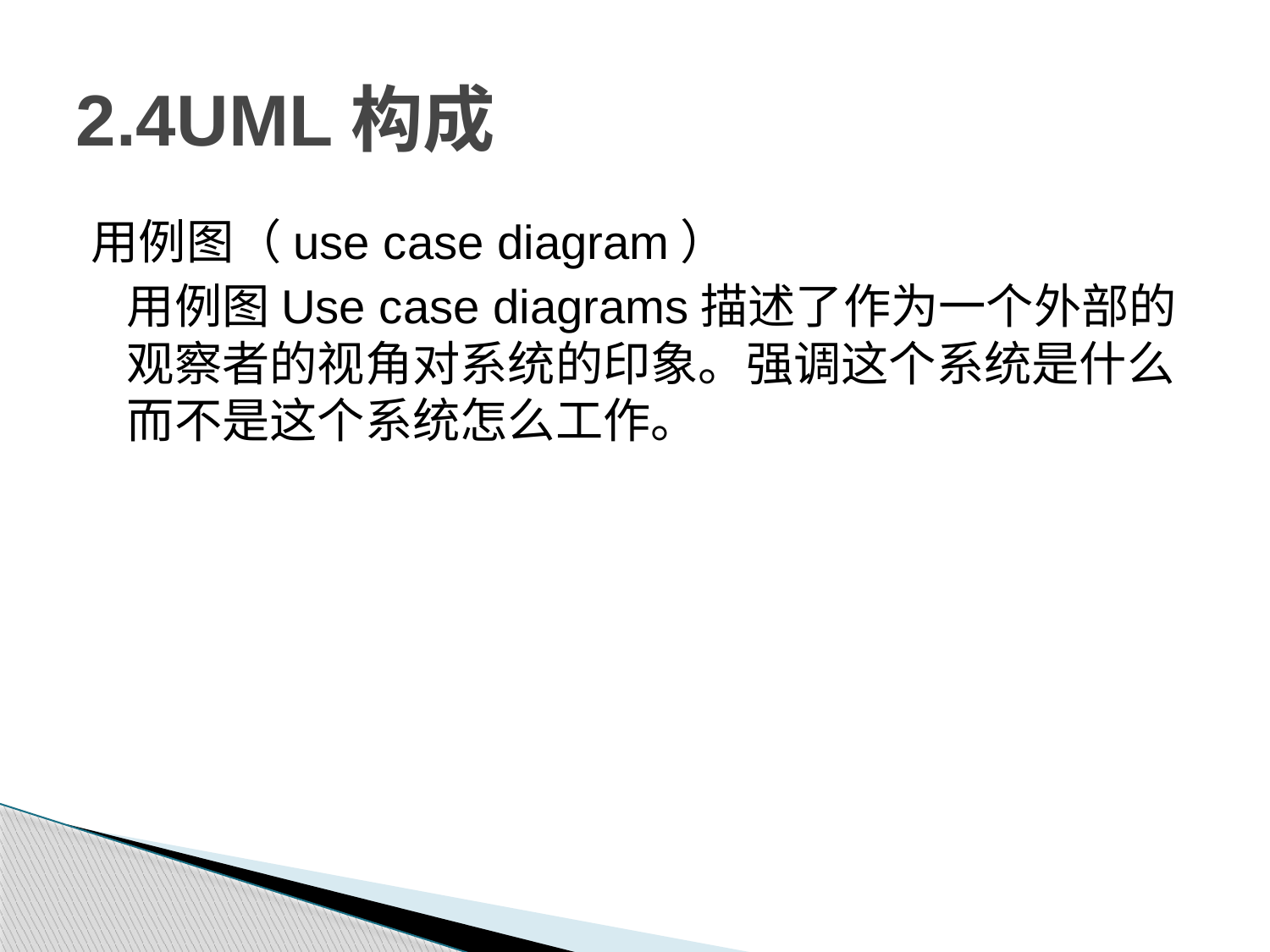

# 2.4UML构成
用例图（use case diagram）
	用例图Use case diagrams描述了作为一个外部的观察者的视角对系统的印象。强调这个系统是什么而不是这个系统怎么工作。